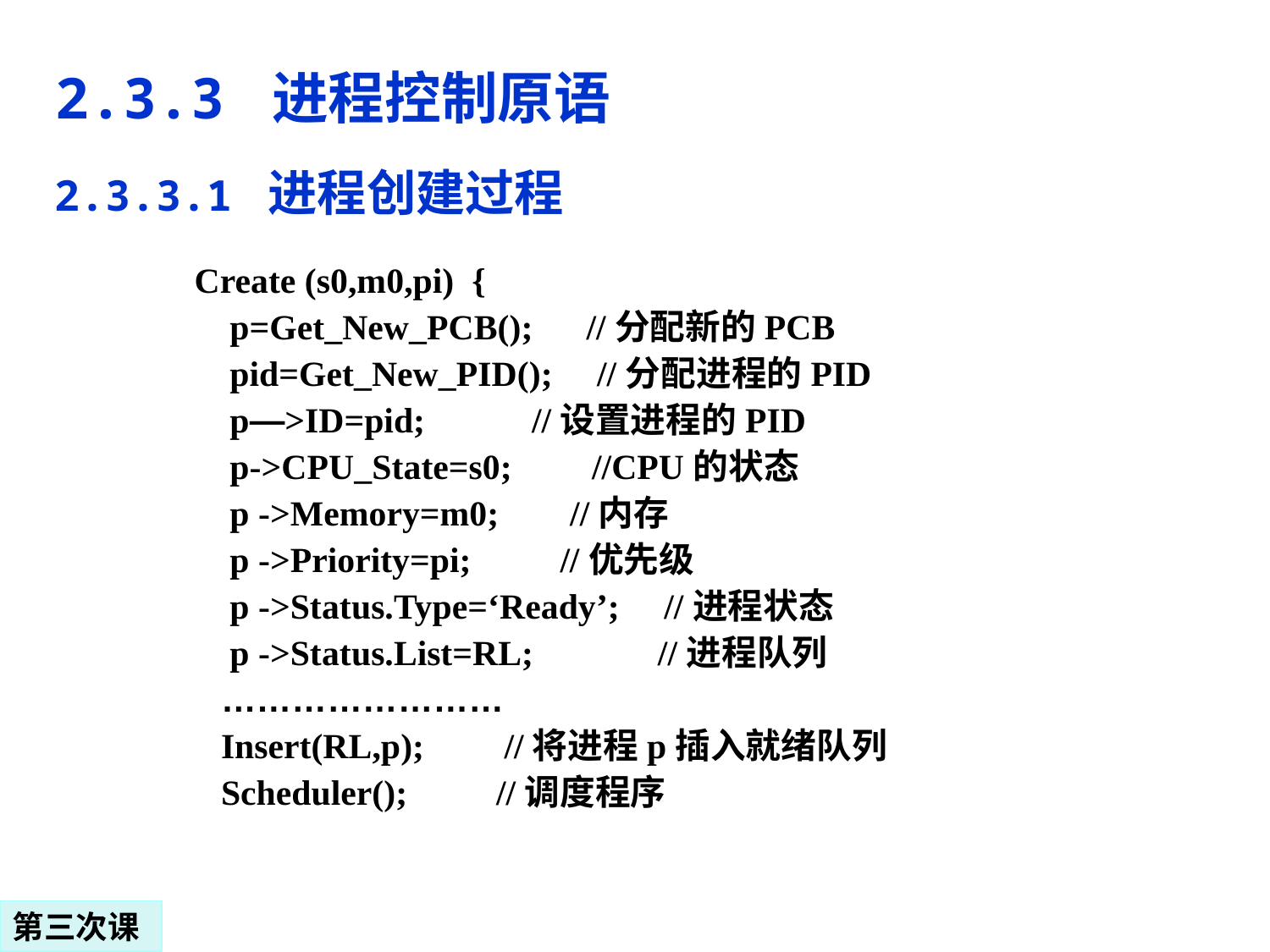

# 2.3.3 进程控制原语
2.3.3.1 进程创建过程
Create (s0,m0,pi)  {
    p=Get_New_PCB();      //分配新的PCB
    pid=Get_New_PID();     //分配进程的PID
    p—>ID=pid;            //设置进程的PID
    p->CPU_State=s0;         //CPU的状态
    p ->Memory=m0;        //内存
    p ->Priority=pi;          //优先级
    p ->Status.Type=‘Ready’;     //进程状态
    p ->Status.List=RL;              //进程队列
   ……………………
   Insert(RL,p);         //将进程p插入就绪队列
   Scheduler();          //调度程序
第三次课